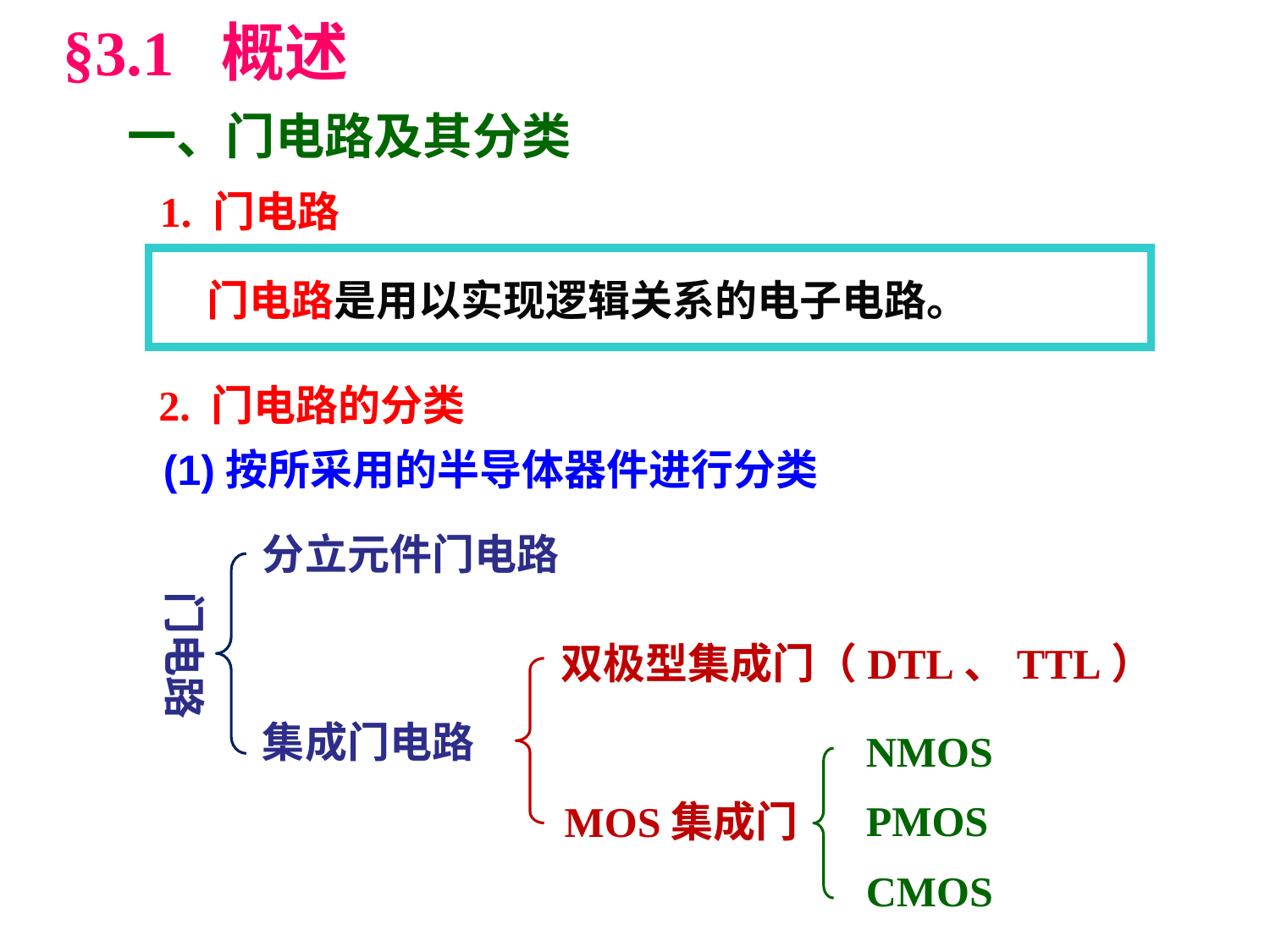

§3.1  概述
一、门电路及其分类
1. 门电路

门电路是用以实现逻辑关系的电子电路。
2. 门电路的分类
(1)按所采用的半导体器件进行分类
分立元件门电路

门电路
集成门电路
双极型集成门（DTL、TTL）

MOS集成门
NMOS

PMOS
CMOS